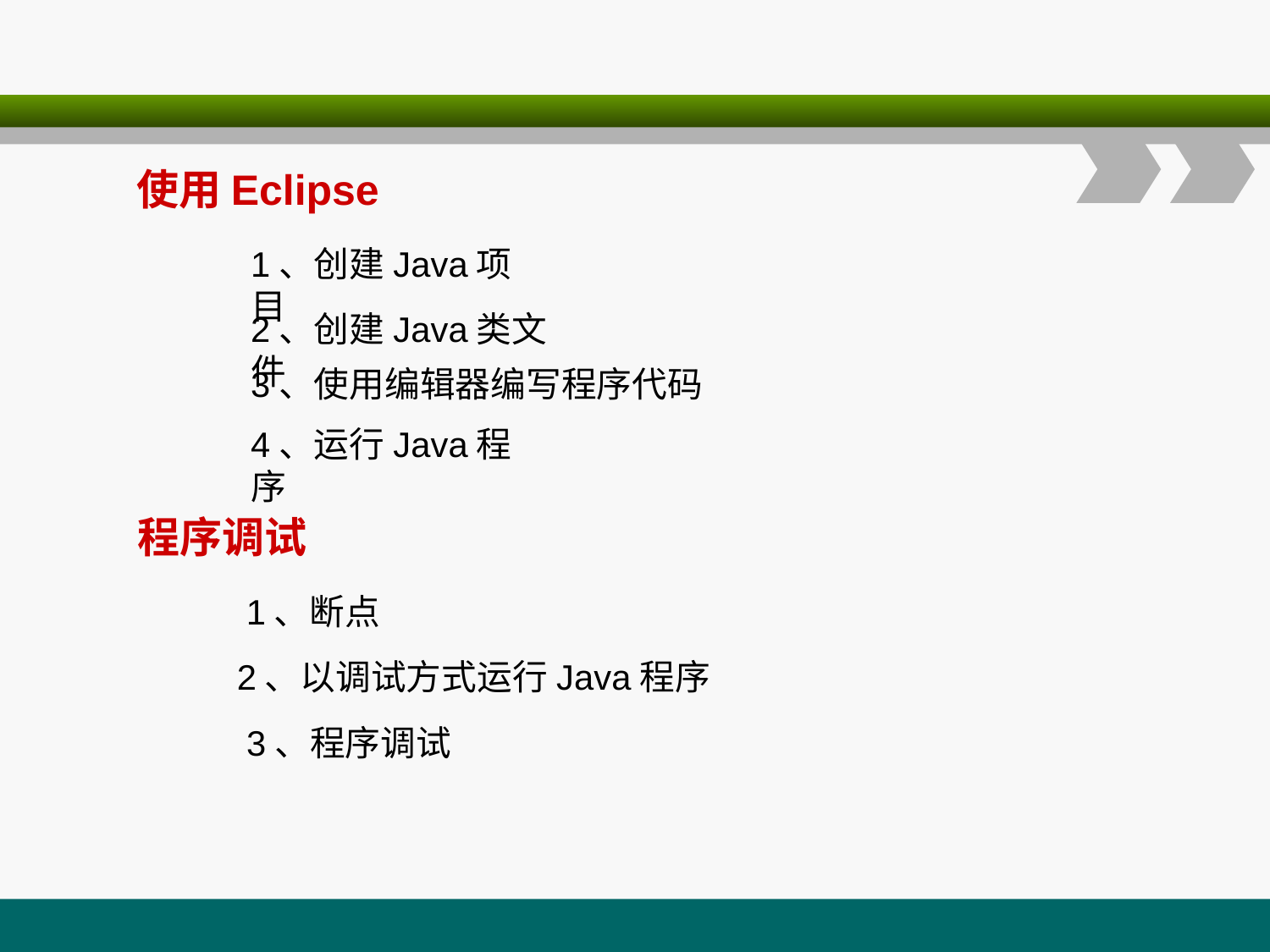

使用Eclipse
1、创建Java项目
2、创建Java类文件
3、使用编辑器编写程序代码
4、运行Java程序
程序调试
1、断点
2、以调试方式运行Java程序
3、程序调试
35